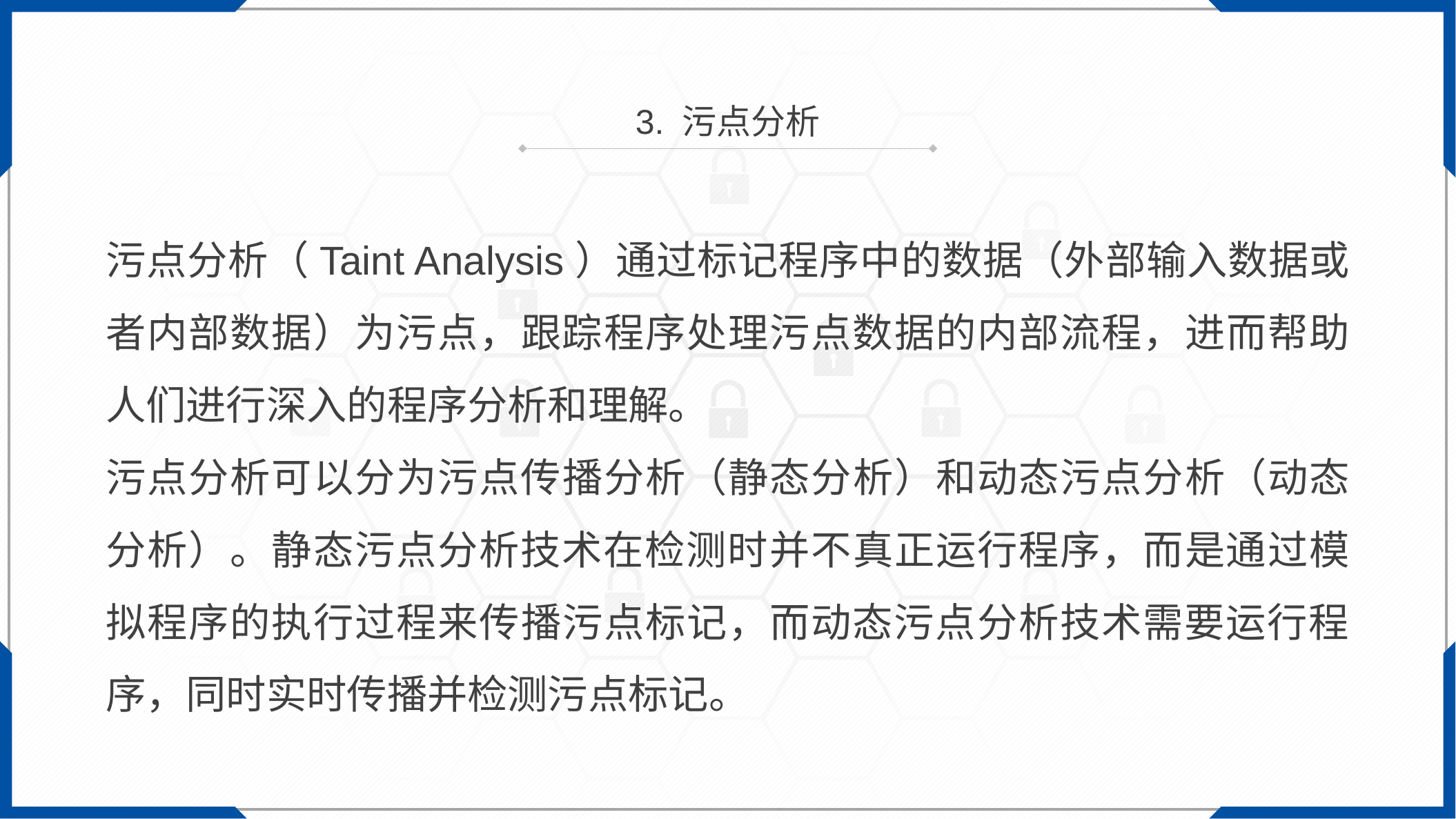

3. 污点分析
污点分析（Taint Analysis）通过标记程序中的数据（外部输入数据或者内部数据）为污点，跟踪程序处理污点数据的内部流程，进而帮助人们进行深入的程序分析和理解。
污点分析可以分为污点传播分析（静态分析）和动态污点分析（动态分析）。静态污点分析技术在检测时并不真正运行程序，而是通过模拟程序的执行过程来传播污点标记，而动态污点分析技术需要运行程序，同时实时传播并检测污点标记。